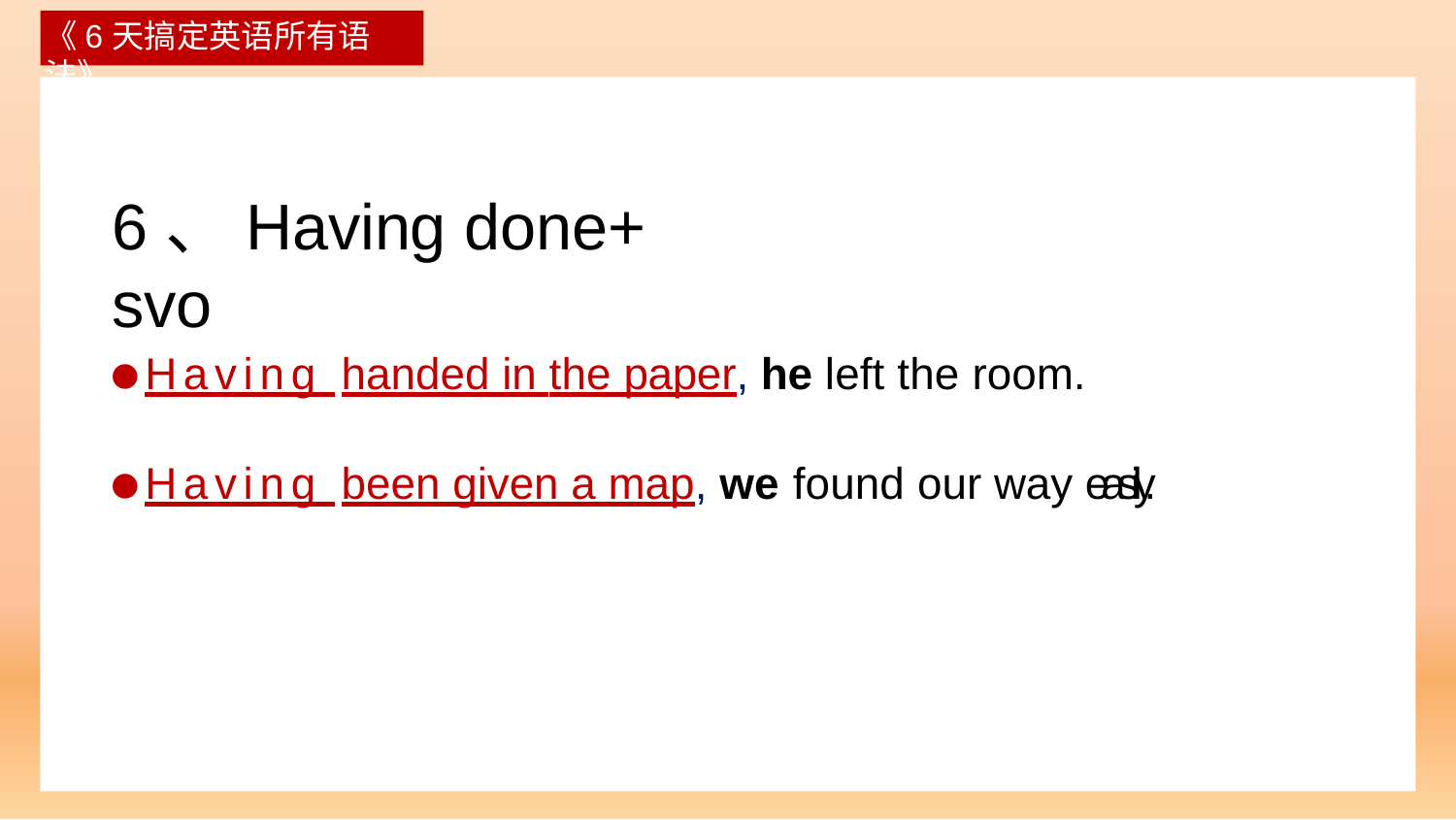

《6天搞定英语所有语法》
# 6、Having done+ svo
⚫Having handed in the paper, he left the room.

⚫Having been given a map, we found our way easily.